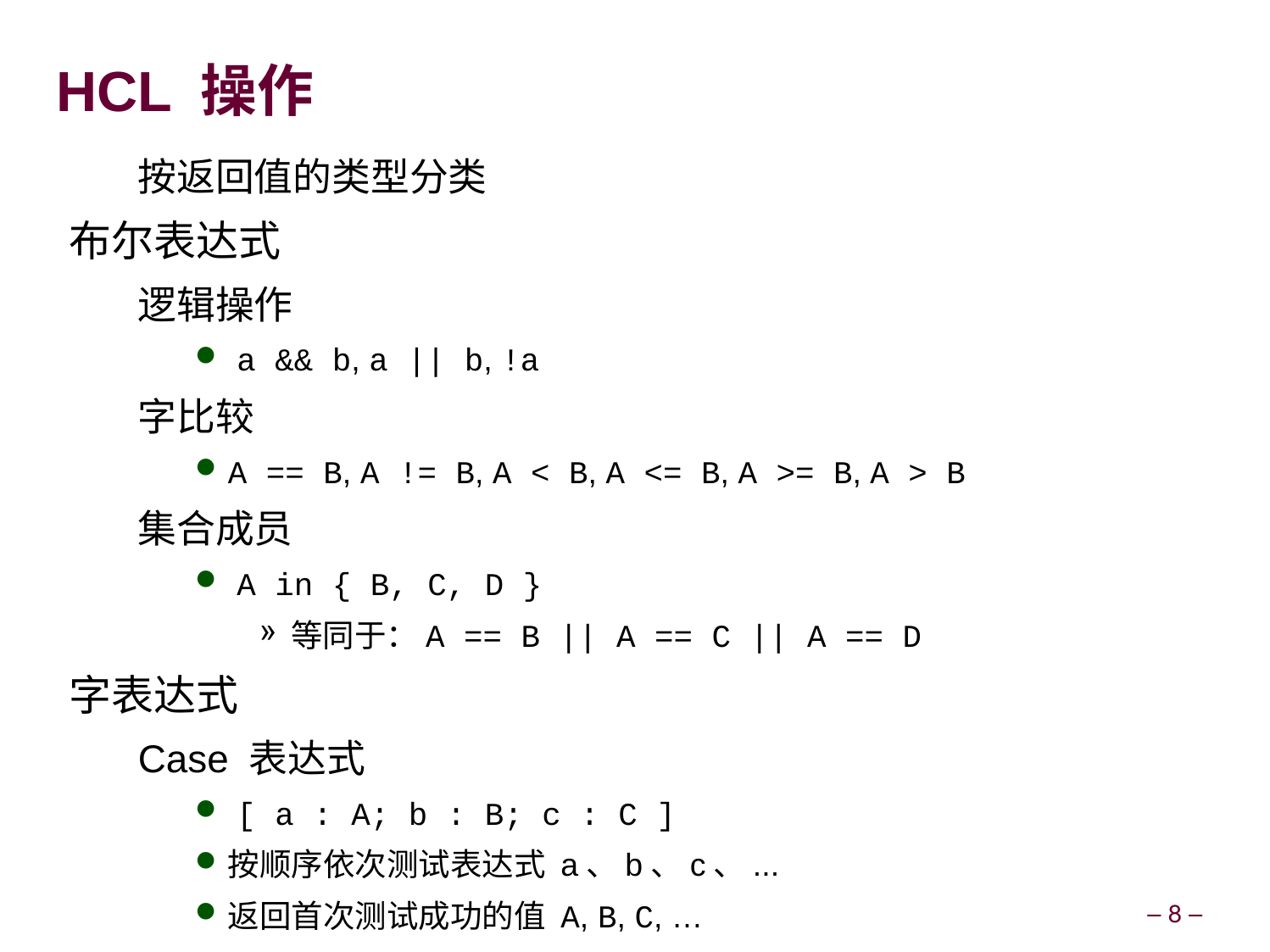

# HCL 操作
按返回值的类型分类
布尔表达式
逻辑操作
 a && b, a || b, !a
字比较
A == B, A != B, A < B, A <= B, A >= B, A > B
集合成员
 A in { B, C, D }
等同于：A == B || A == C || A == D
字表达式
Case 表达式
 [ a : A; b : B; c : C ]
按顺序依次测试表达式 a、b、c、...
返回首次测试成功的值 A, B, C, …